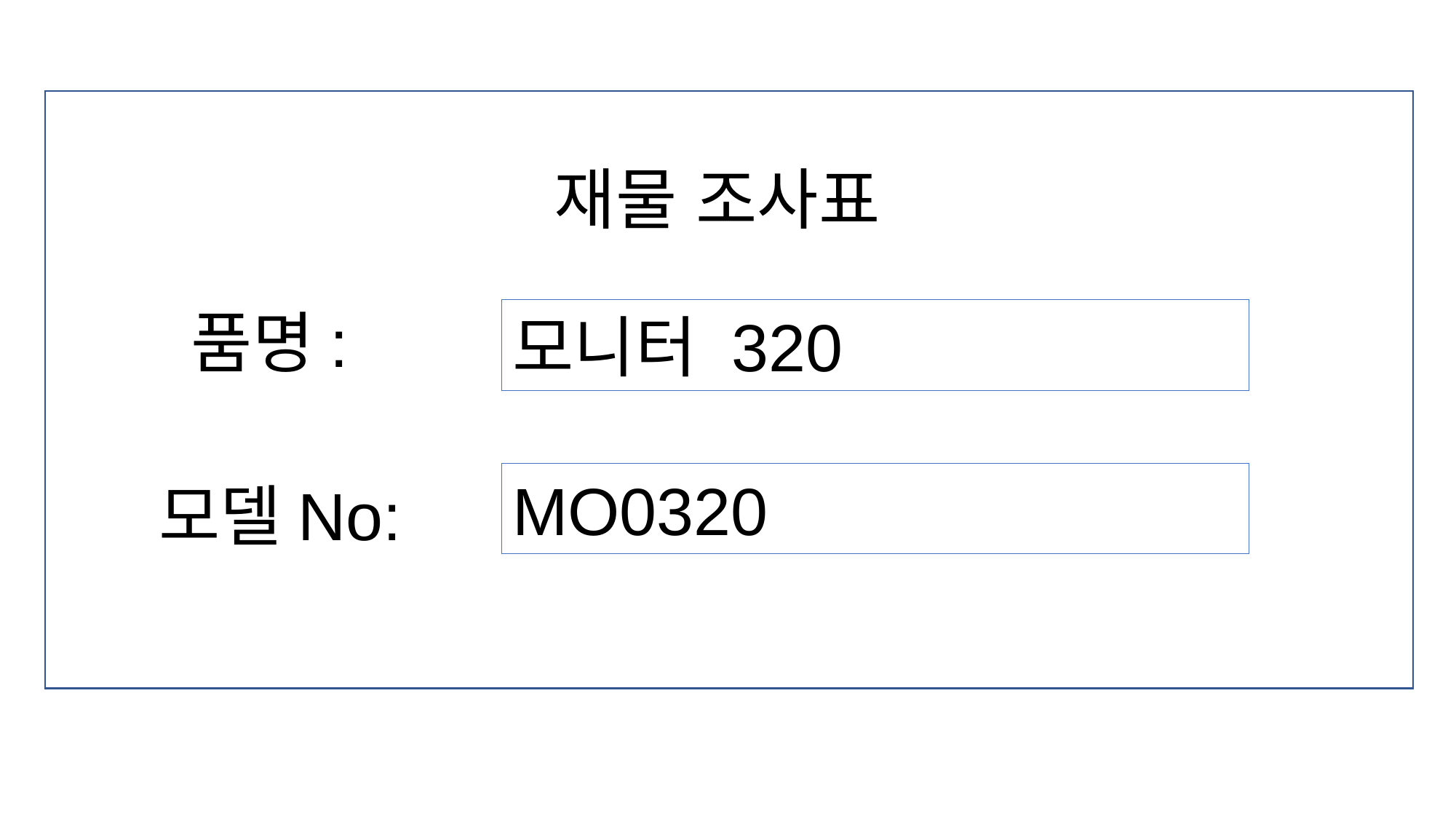

재물 조사표
품명:
모니터 320
MO0320
모델No: